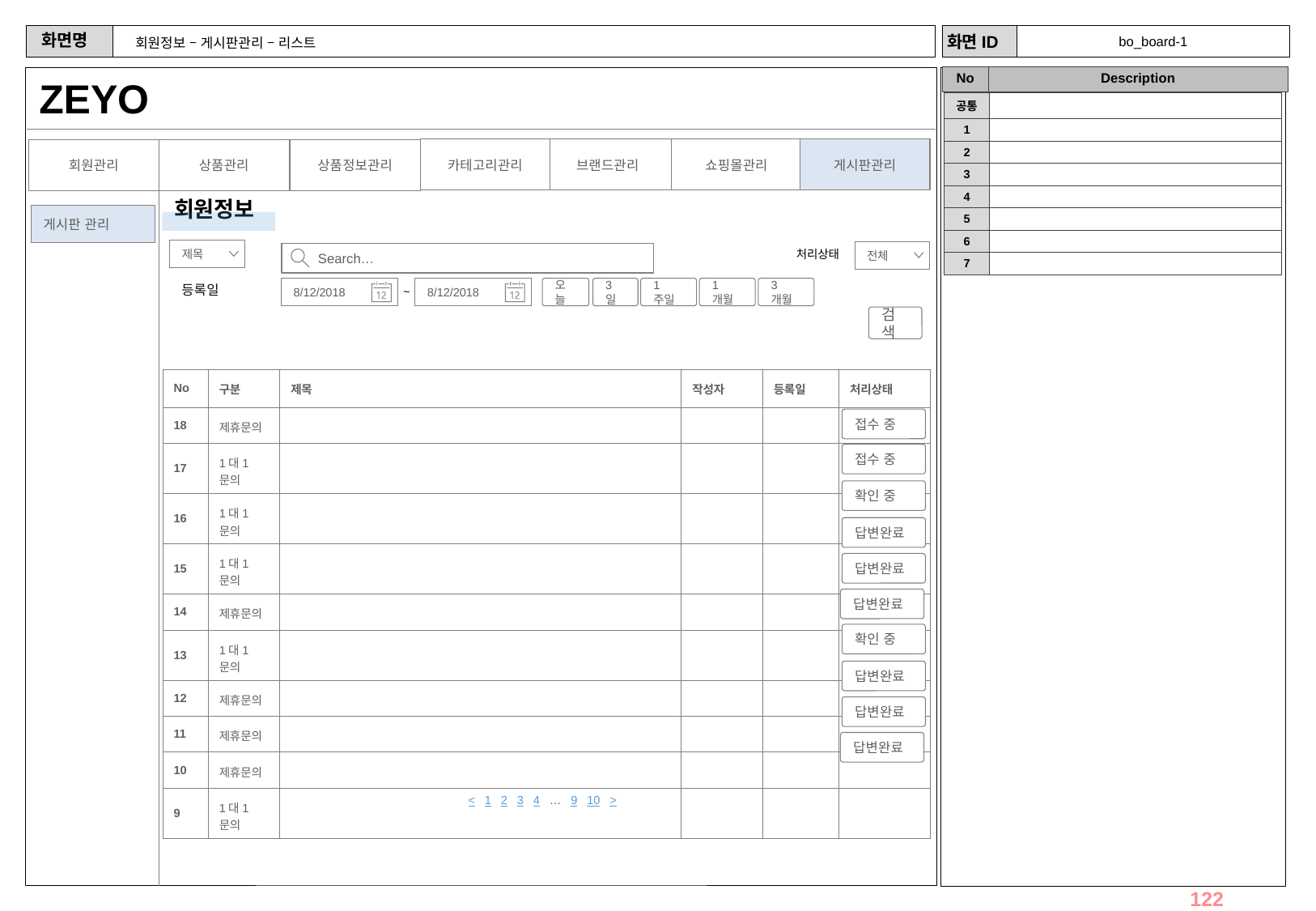

bo_board-1
# 회원정보 – 게시판관리 – 리스트
ZEYO
| 공통 |  |
| --- | --- |
| 1 |  |
| 2 |  |
| 3 |  |
| 4 |  |
| 5 |  |
| 6 |  |
| 7 |  |
카테고리관리
브랜드관리
쇼핑몰관리
게시판관리
회원관리
상품관리
상품정보관리
회원정보

게시판 관리
제목

처리상태
전체

Search…

등록일
~
8/12/2018

8/12/2018

오늘
3일
1주일
1개월
3개월
검색
| No | 구분 | 제목 | 작성자 | 등록일 | 처리상태 |
| --- | --- | --- | --- | --- | --- |
| 18 | 제휴문의 |  |  |  |  |
| 17 | 1대1문의 |  |  |  |  |
| 16 | 1대1문의 |  |  |  |  |
| 15 | 1대1문의 |  |  |  |  |
| 14 | 제휴문의 |  |  |  |  |
| 13 | 1대1문의 |  |  |  |  |
| 12 | 제휴문의 |  |  |  |  |
| 11 | 제휴문의 |  |  |  |  |
| 10 | 제휴문의 |  |  |  |  |
| 9 | 1대1문의 |  |  |  |  |
접수 중
접수 중
확인 중
답변완료
답변완료
답변완료
확인 중
답변완료
답변완료
답변완료
<   1   2   3   4   …   9   10   >
122